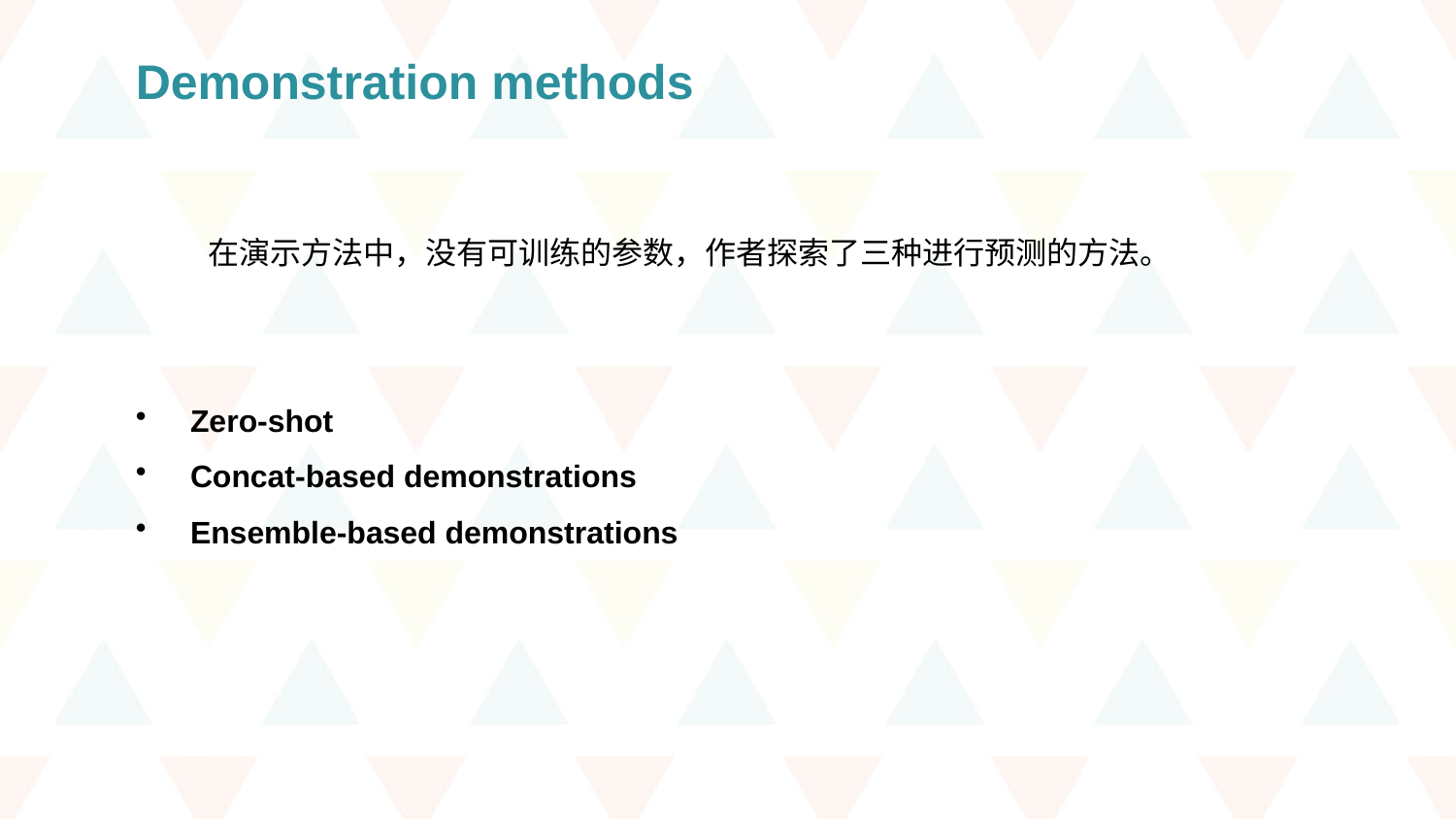

Demonstration methods
在演示方法中，没有可训练的参数，作者探索了三种进行预测的方法。

Zero-shot
Concat-based demonstrations
Ensemble-based demonstrations